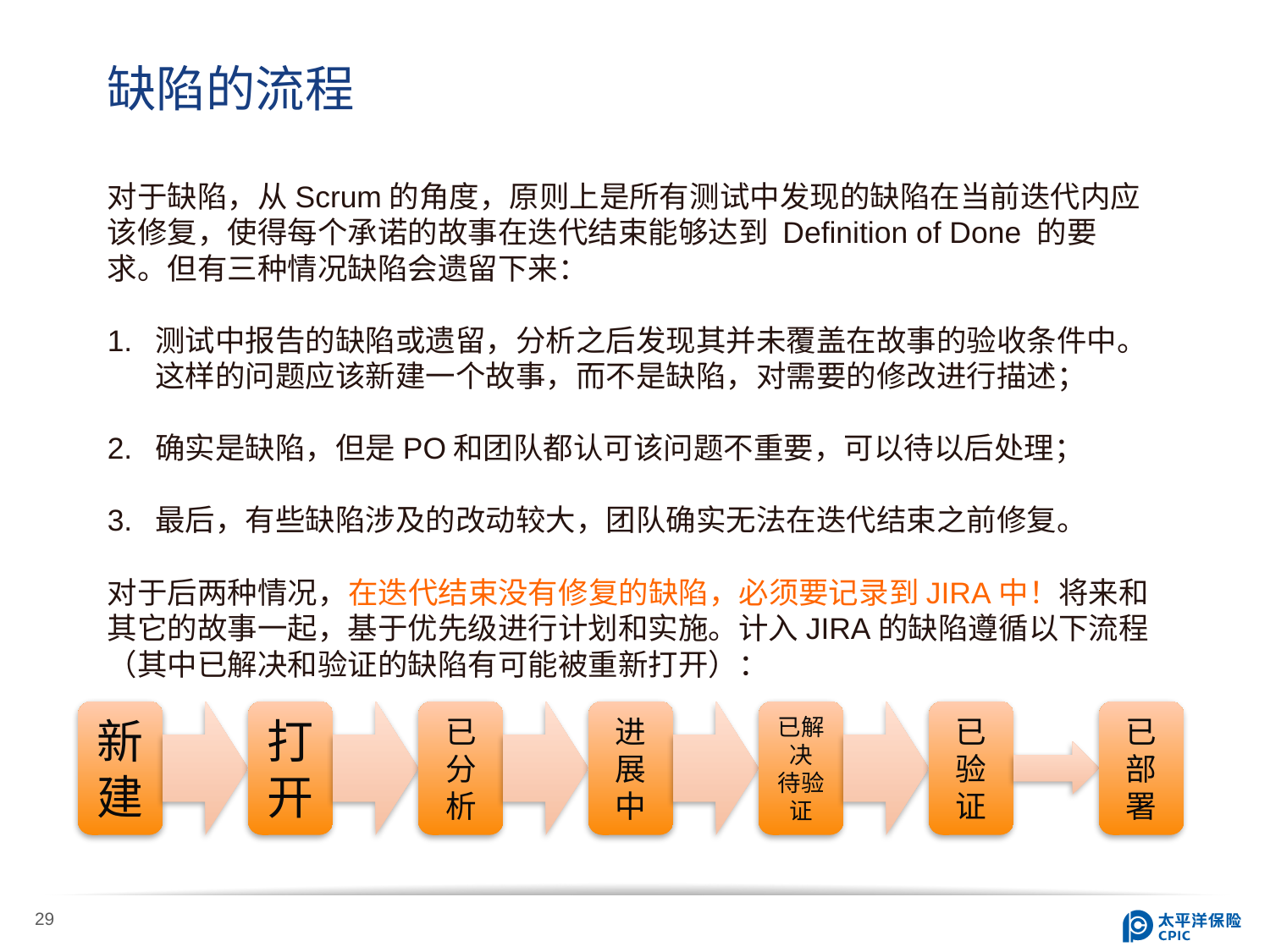

缺陷的流程
对于缺陷，从Scrum的角度，原则上是所有测试中发现的缺陷在当前迭代内应该修复，使得每个承诺的故事在迭代结束能够达到 Definition of Done 的要求。但有三种情况缺陷会遗留下来：

测试中报告的缺陷或遗留，分析之后发现其并未覆盖在故事的验收条件中。这样的问题应该新建一个故事，而不是缺陷，对需要的修改进行描述；

确实是缺陷，但是PO和团队都认可该问题不重要，可以待以后处理；

最后，有些缺陷涉及的改动较大，团队确实无法在迭代结束之前修复。

对于后两种情况，在迭代结束没有修复的缺陷，必须要记录到JIRA中！将来和其它的故事一起，基于优先级进行计划和实施。计入JIRA的缺陷遵循以下流程（其中已解决和验证的缺陷有可能被重新打开）：
新建
打开
已分析
进展中
已验证
已部署
已解决
待验证